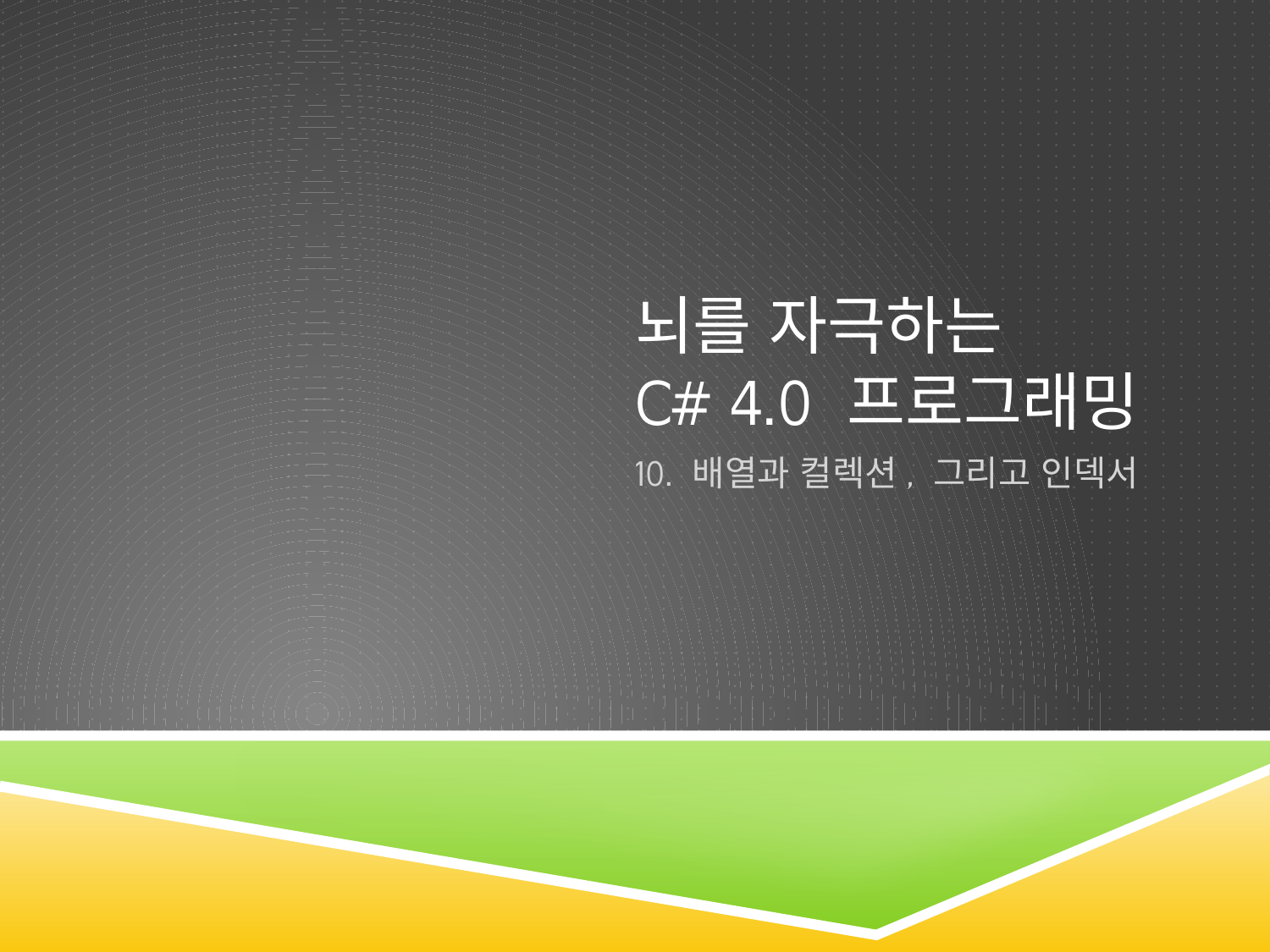

# 뇌를 자극하는 C# 4.0 프로그래밍
10. 배열과 컬렉션, 그리고 인덱서